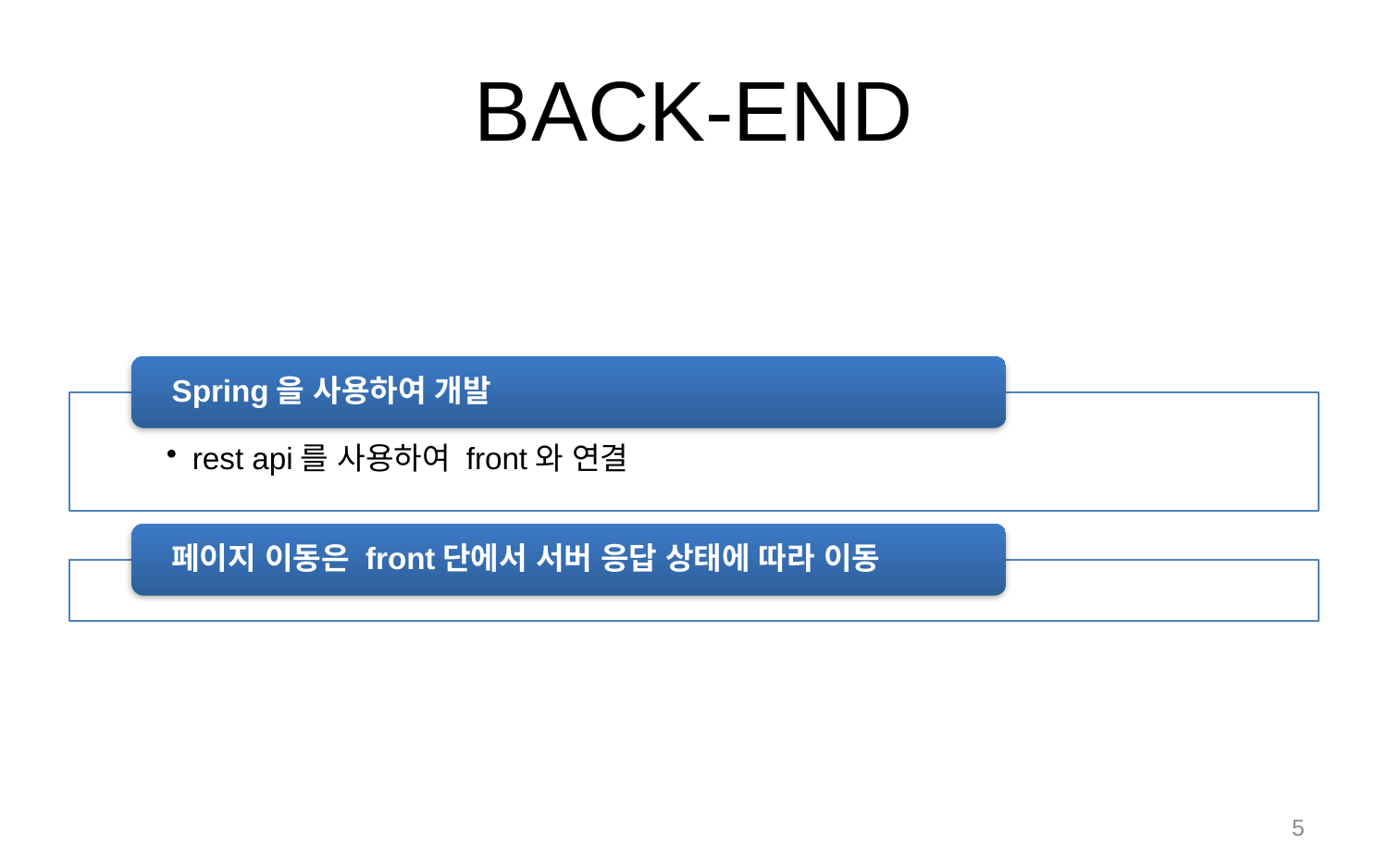

# BACK-END
rest api를 사용하여 front와 연결
Spring을 사용하여 개발
페이지 이동은 front단에서 서버 응답 상태에 따라 이동
5